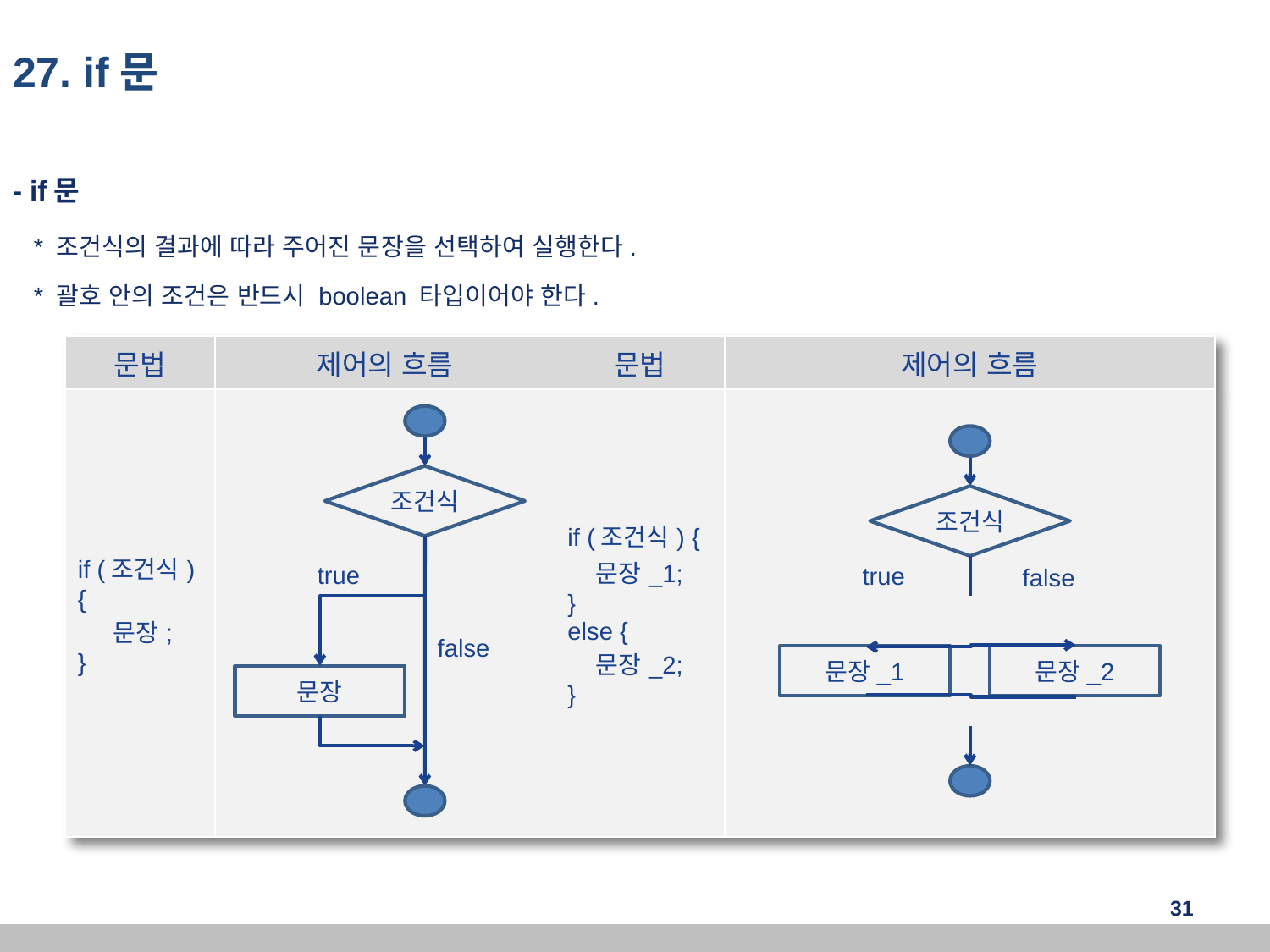

27. if문
- if문

   * 조건식의 결과에 따라 주어진 문장을 선택하여 실행한다.

   * 괄호 안의 조건은 반드시 boolean 타입이어야 한다.
| 문법 | 제어의 흐름 | 문법 | 제어의 흐름 |
| --- | --- | --- | --- |
| if (조건식) { 문장; } |  | if (조건식) { 문장\_1; } else { 문장\_2; } |  |

조건식
true
false
문장

조건식
문장_1
문장_2

true
false
31